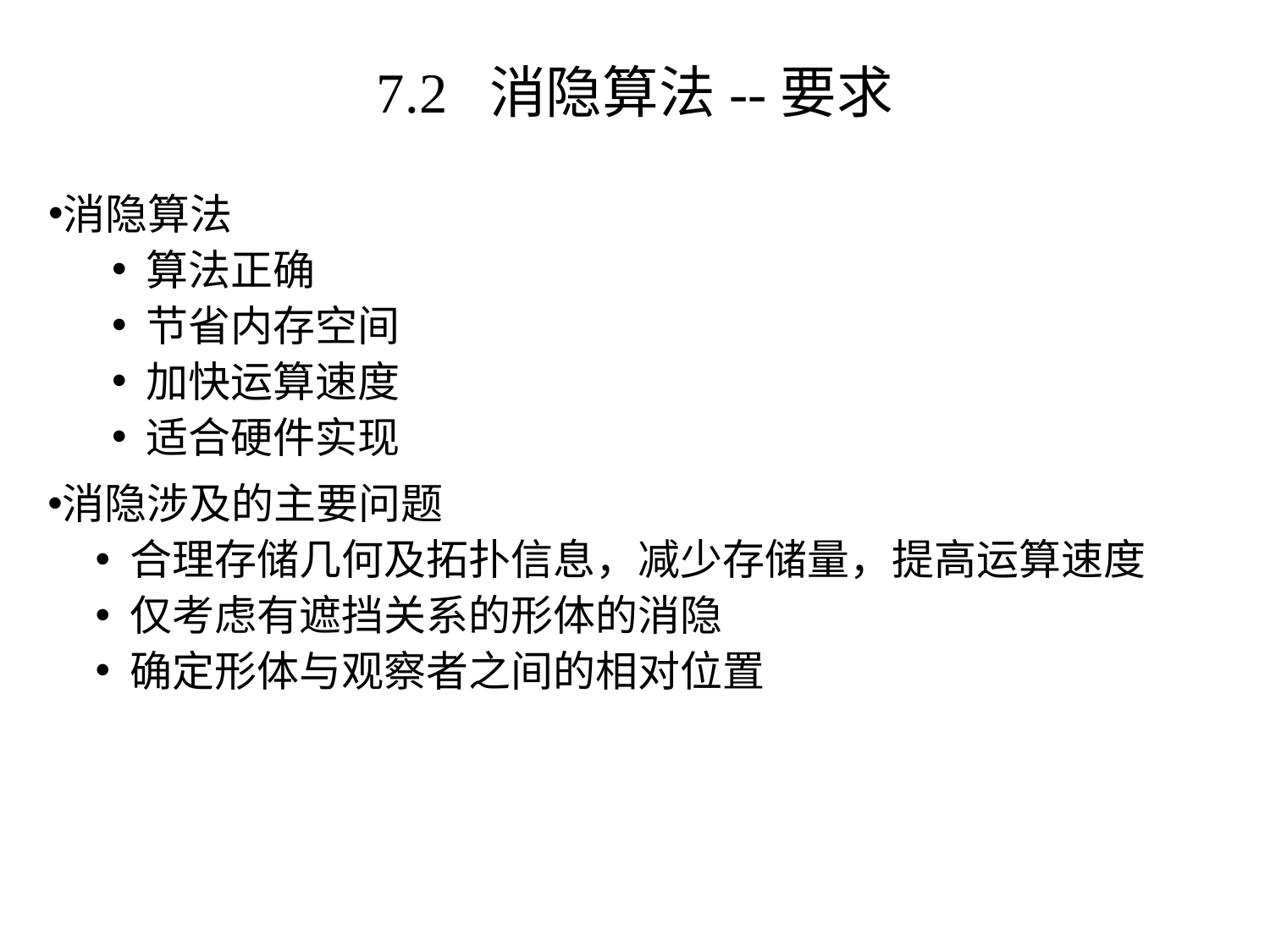

7.2  消隐算法--要求
消隐算法
 算法正确
 节省内存空间
 加快运算速度
 适合硬件实现
消隐涉及的主要问题
 合理存储几何及拓扑信息，减少存储量，提高运算速度
 仅考虑有遮挡关系的形体的消隐
 确定形体与观察者之间的相对位置